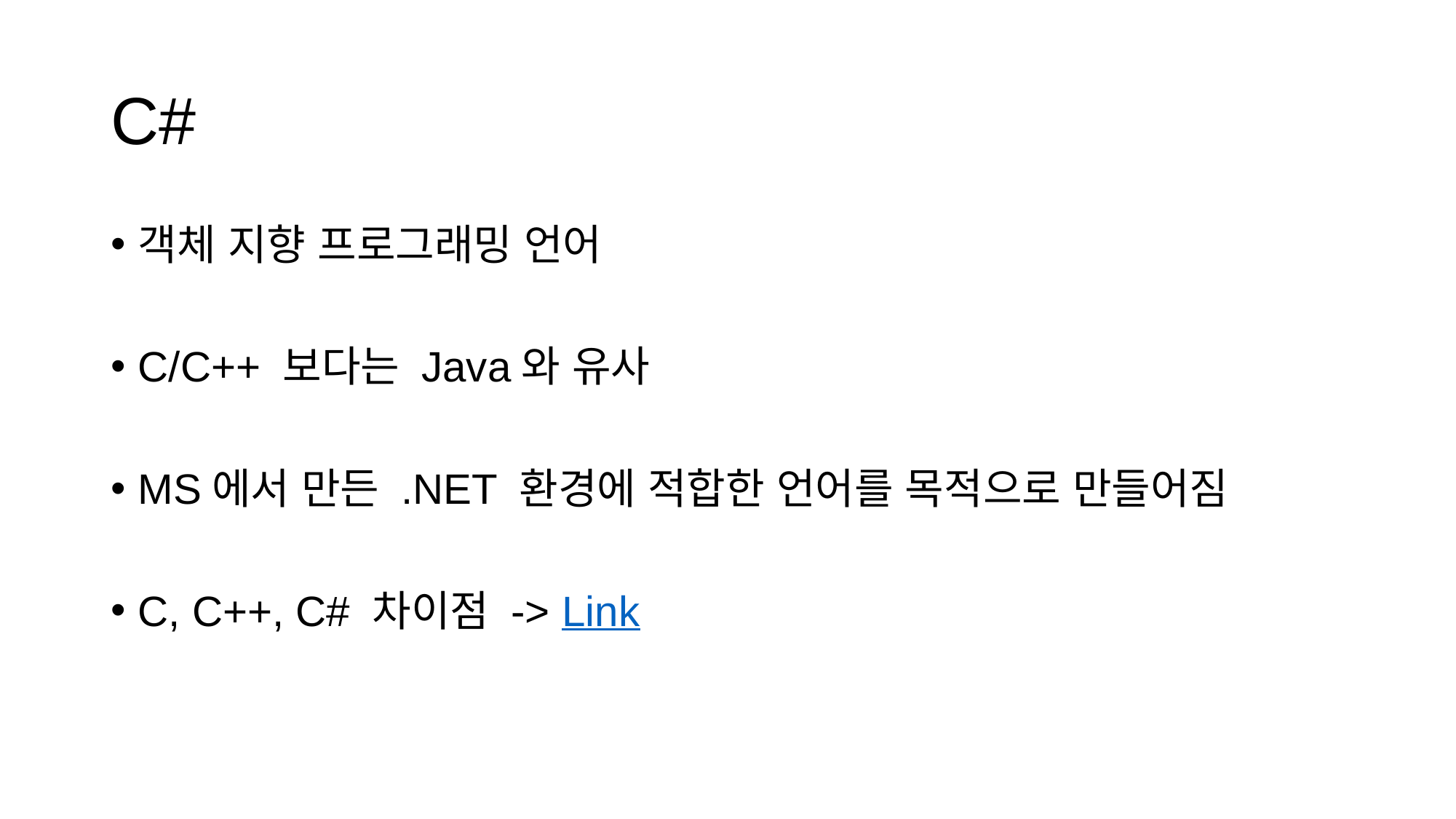

# C#
객체 지향 프로그래밍 언어

C/C++ 보다는 Java와 유사

MS에서 만든 .NET 환경에 적합한 언어를 목적으로 만들어짐

C, C++, C# 차이점 -> Link